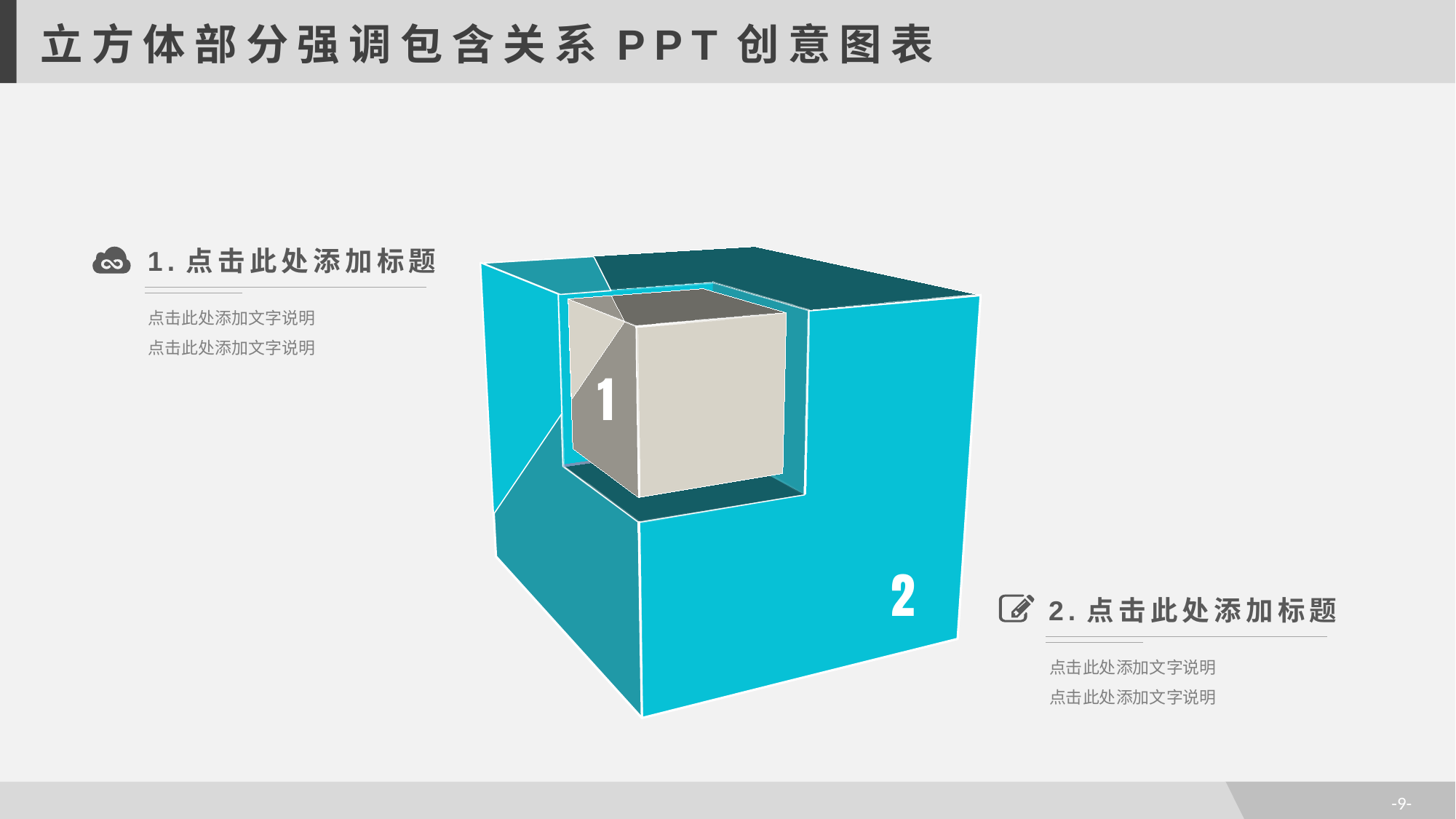

立方体部分强调包含关系PPT创意图表
1.点击此处添加标题

点击此处添加文字说明
点击此处添加文字说明

1
2
2.点击此处添加标题

点击此处添加文字说明
点击此处添加文字说明
-9-